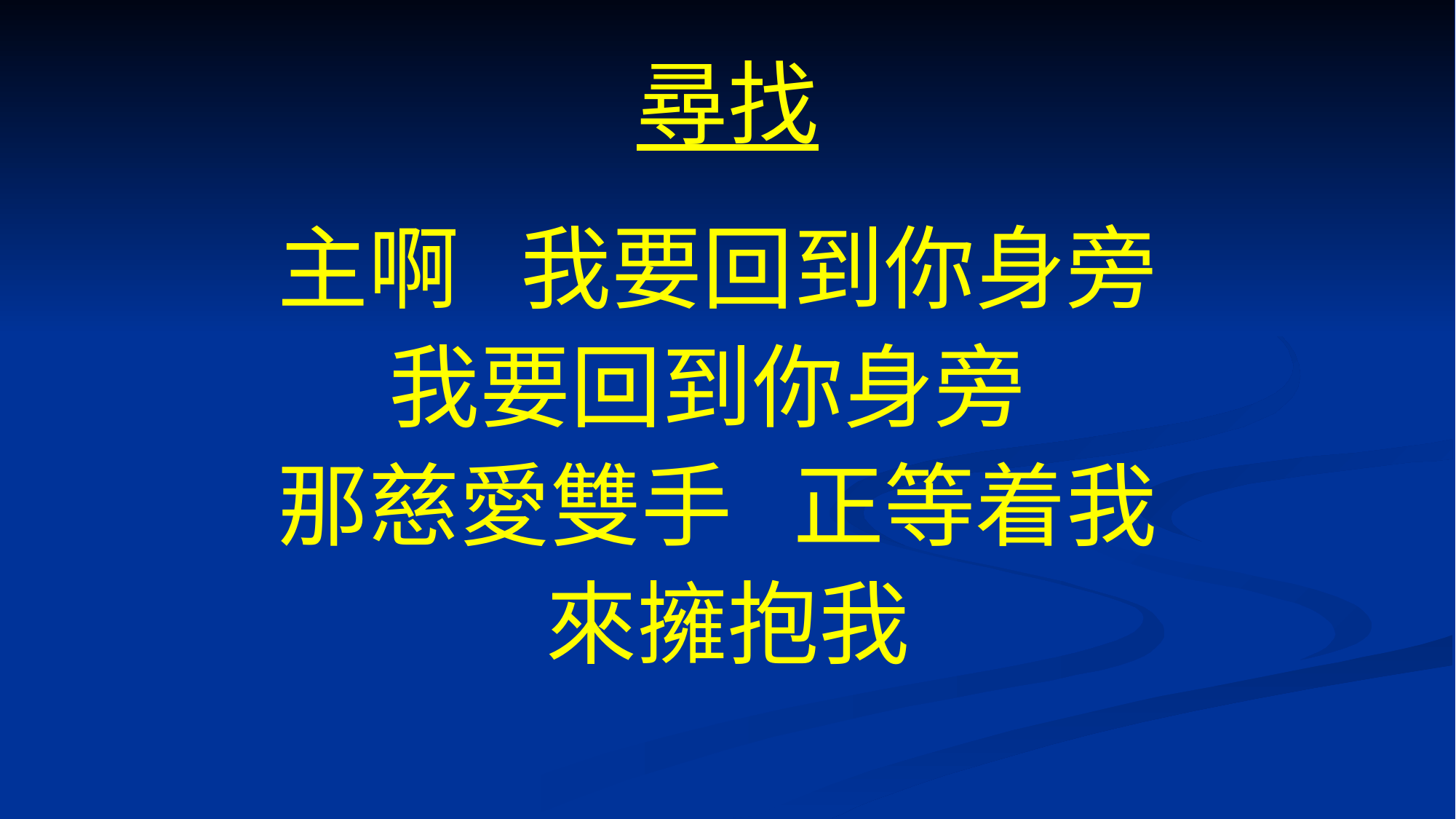

# 尋找
主啊   我要回到你身旁
我要回到你身旁
那慈愛雙手   正等着我
來擁抱我